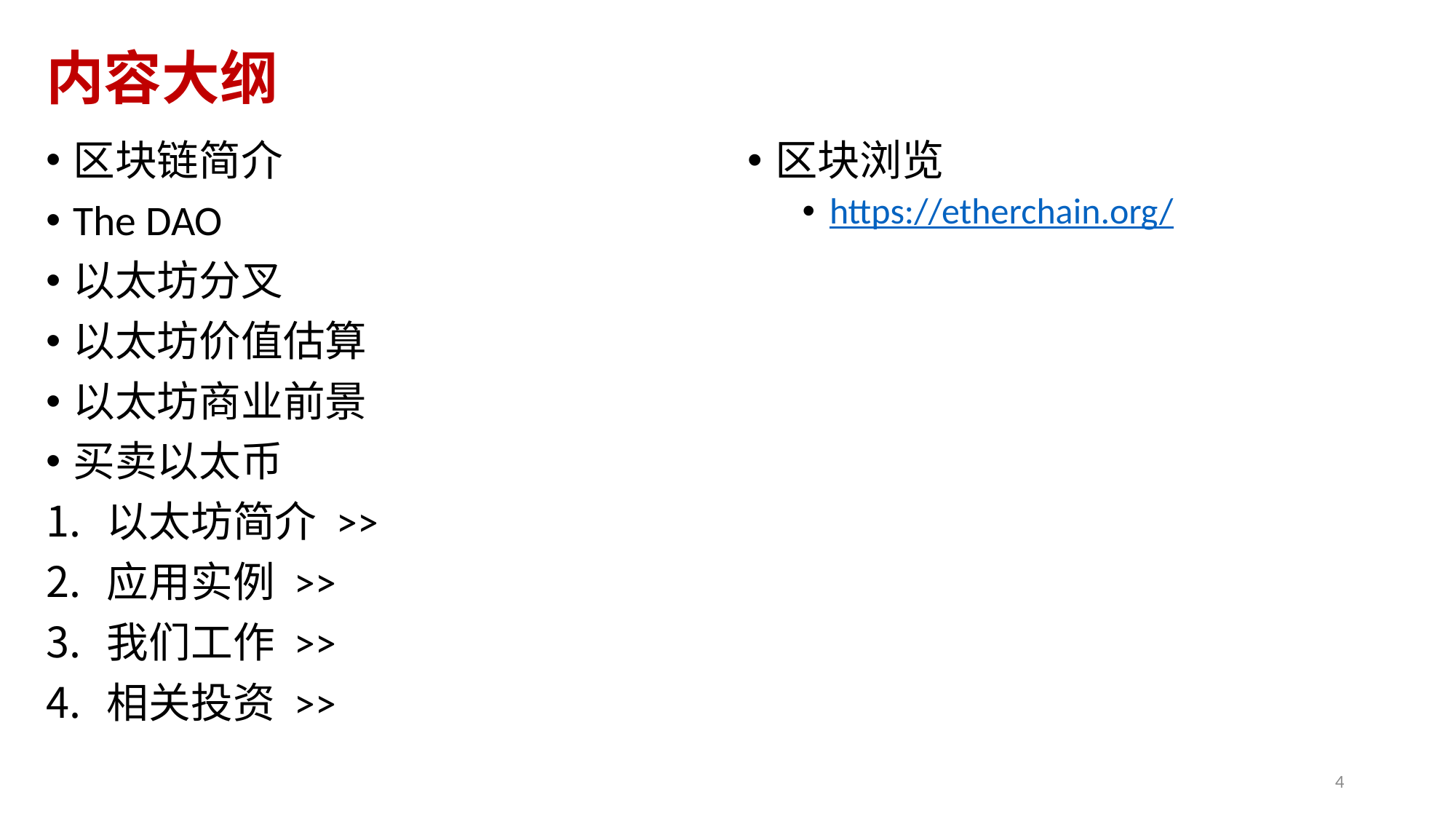

# 内容大纲
区块链简介
The DAO
以太坊分叉
以太坊价值估算
以太坊商业前景
买卖以太币
以太坊简介 >>
应用实例 >>
我们工作 >>
相关投资 >>
区块浏览
https://etherchain.org/
4